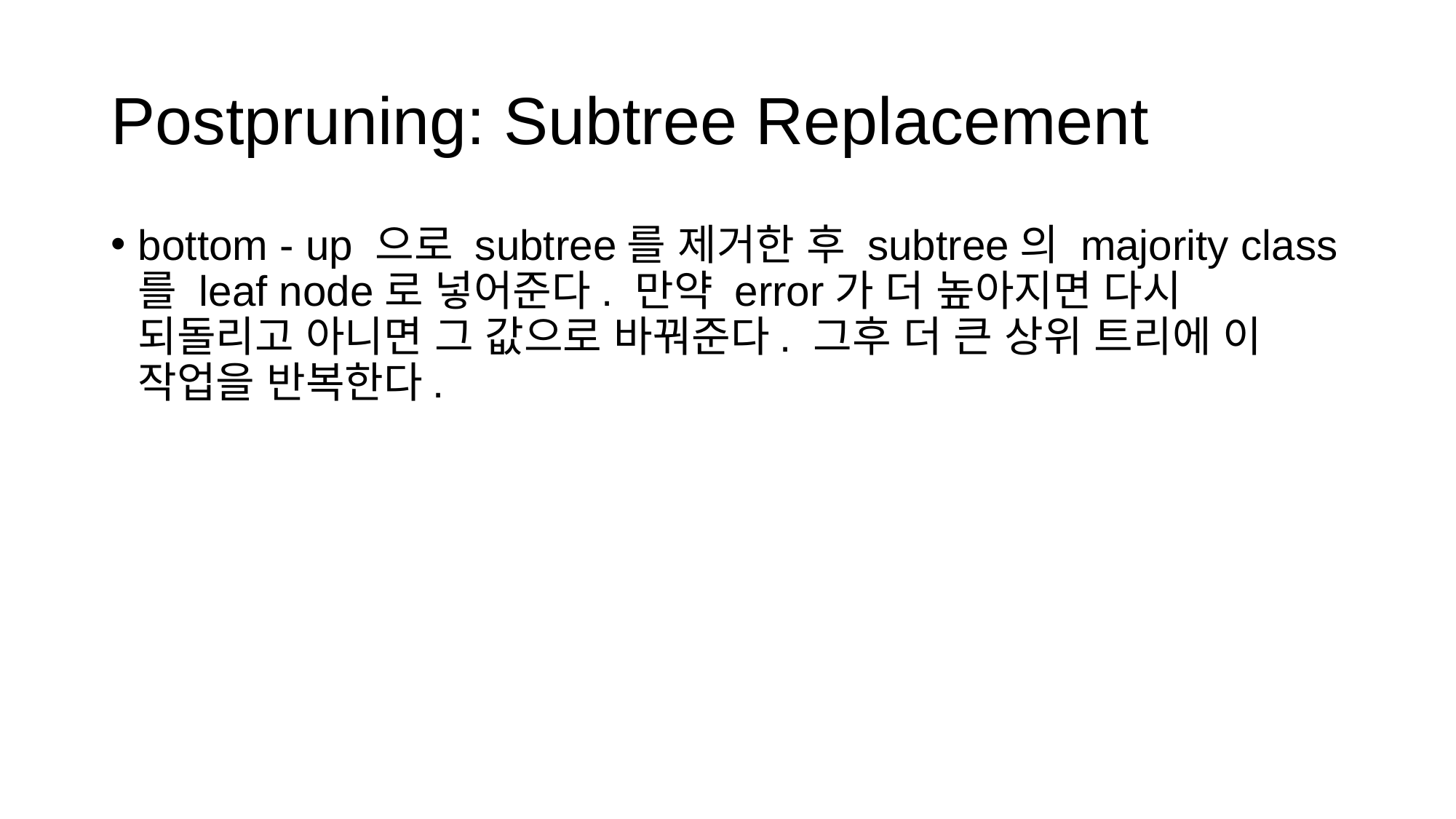

# Postpruning: Subtree Replacement
bottom - up 으로 subtree를 제거한 후 subtree의 majority class를 leaf node로 넣어준다. 만약 error가 더 높아지면 다시 되돌리고 아니면 그 값으로 바꿔준다. 그후 더 큰 상위 트리에 이 작업을 반복한다.